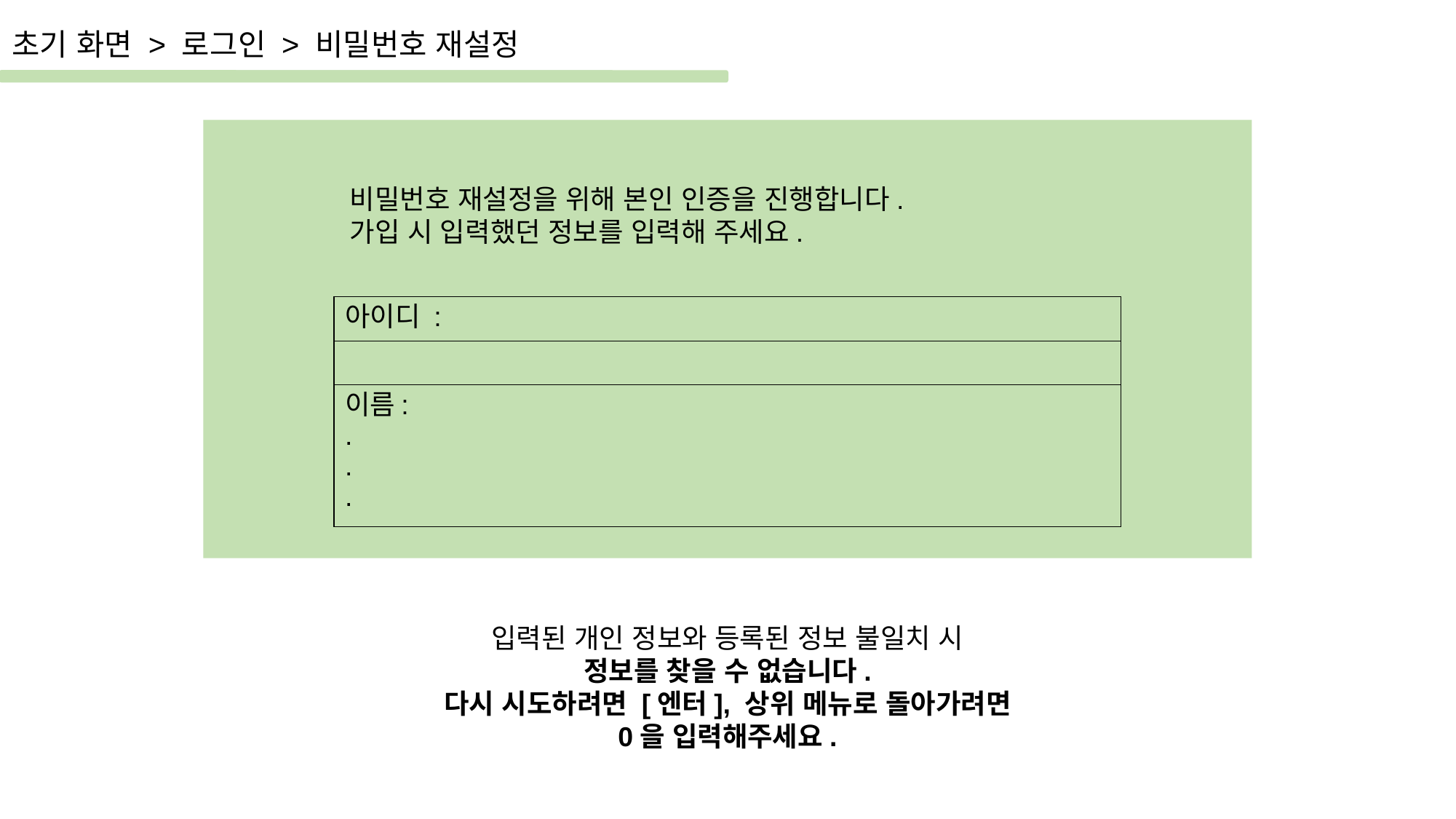

초기 화면 > 로그인 > 비밀번호 재설정

비밀번호 재설정을 위해 본인 인증을 진행합니다.
가입 시 입력했던 정보를 입력해 주세요.
| 아이디 : |
| --- |
|  |
| 이름: . . . |
입력된 개인 정보와 등록된 정보 불일치 시
정보를 찾을 수 없습니다.
다시 시도하려면 [엔터], 상위 메뉴로 돌아가려면 0을 입력해주세요.